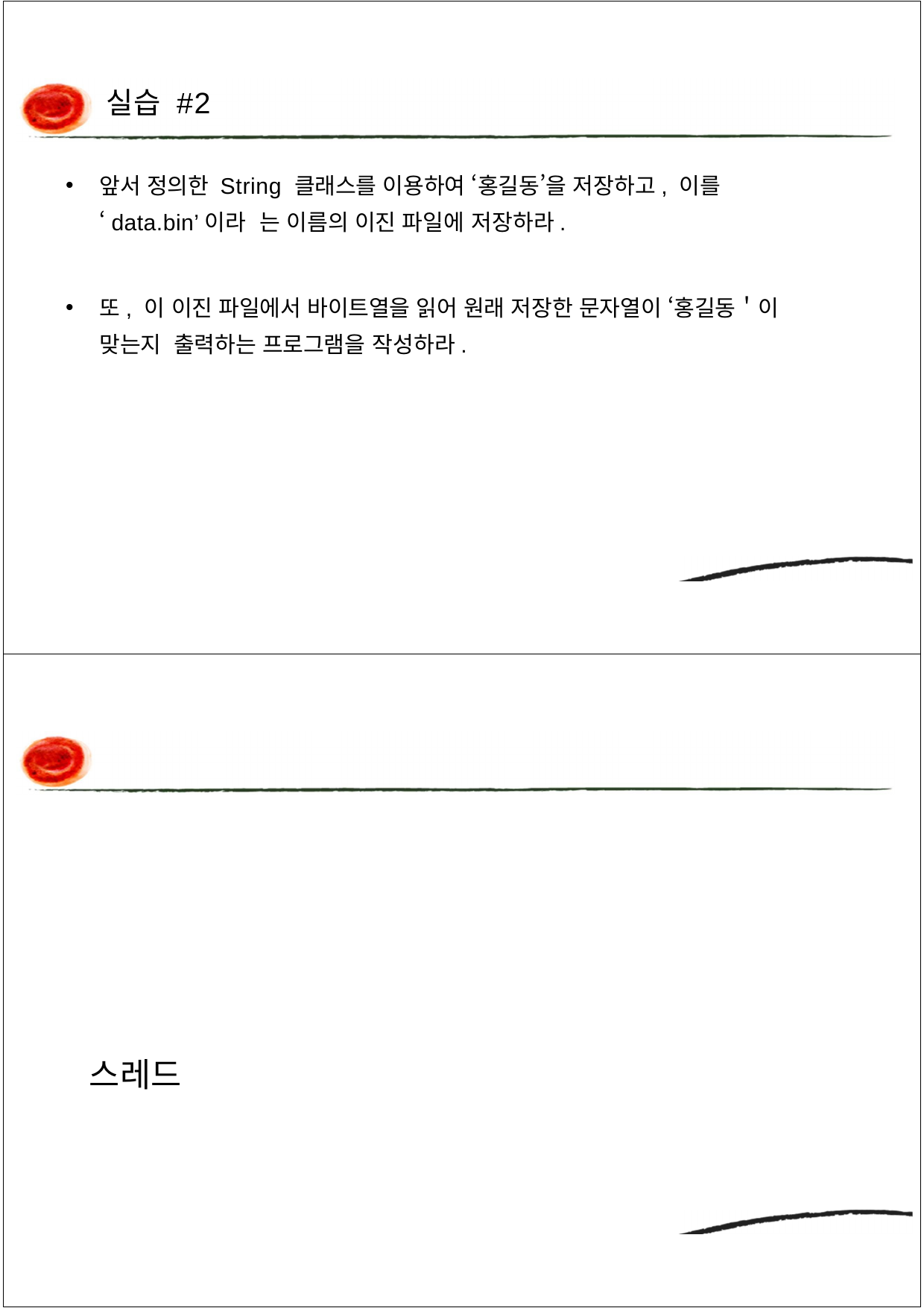

실습 #2

앞서 정의한 String 클래스를 이용하여 ‘홍길동’을 저장하고, 이를 ‘data.bin’이라  는 이름의 이진 파일에 저장하라.

또, 이 이진 파일에서 바이트열을 읽어 원래 저장한 문자열이 ‘홍길동＇이 맞는지  출력하는 프로그램을 작성하라.

스레드